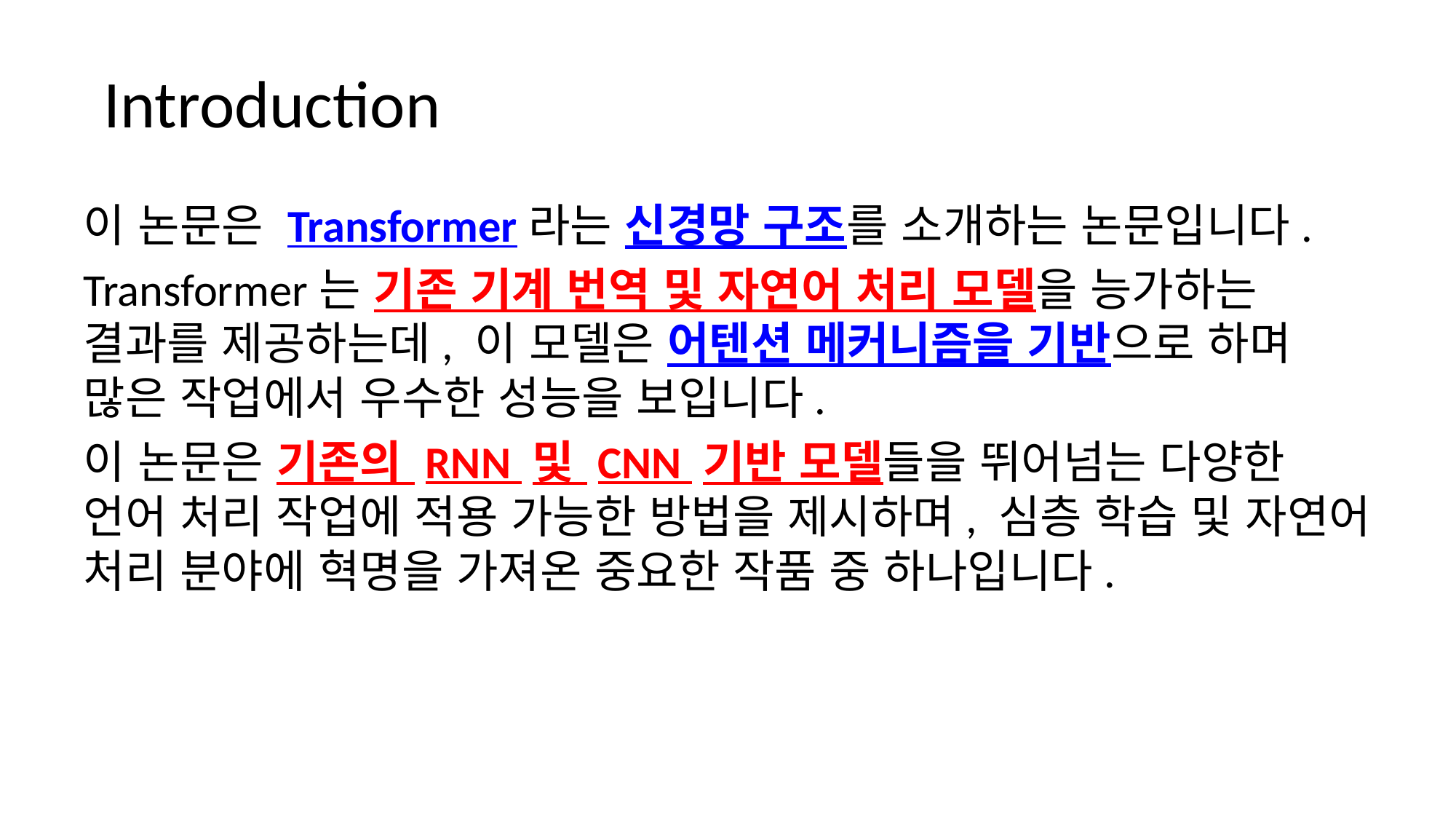

# Introduction
이 논문은 Transformer라는 신경망 구조를 소개하는 논문입니다.
Transformer는 기존 기계 번역 및 자연어 처리 모델을 능가하는 결과를 제공하는데, 이 모델은 어텐션 메커니즘을 기반으로 하며 많은 작업에서 우수한 성능을 보입니다.
이 논문은 기존의 RNN 및 CNN 기반 모델들을 뛰어넘는 다양한 언어 처리 작업에 적용 가능한 방법을 제시하며, 심층 학습 및 자연어 처리 분야에 혁명을 가져온 중요한 작품 중 하나입니다.